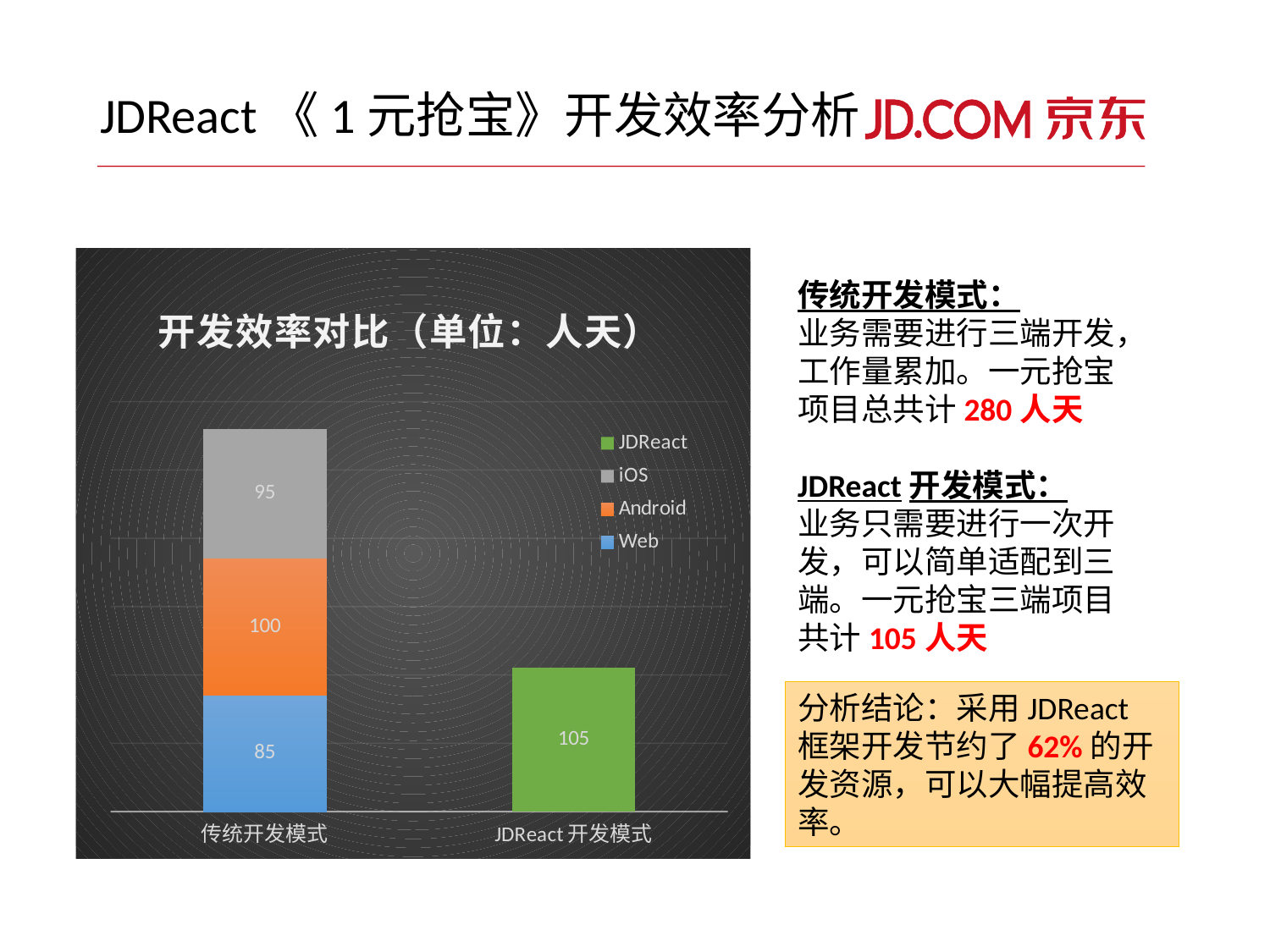

# JDReact《1元抢宝》开发效率分析

### Chart: 开发效率对比（单位：人天）

| Category | Web | Android | iOS | JDReact |
|---|---|---|---|---|
| 传统开发模式 | 85.0 | 100.0 | 95.0 | None |
| JDReact开发模式 | None | None | None | 105.0 |
传统开发模式：
业务需要进行三端开发，工作量累加。一元抢宝项目总共计280人天

JDReact开发模式：
业务只需要进行一次开发，可以简单适配到三端。一元抢宝三端项目共计105人天
分析结论：采用JDReact框架开发节约了62%的开发资源，可以大幅提高效率。